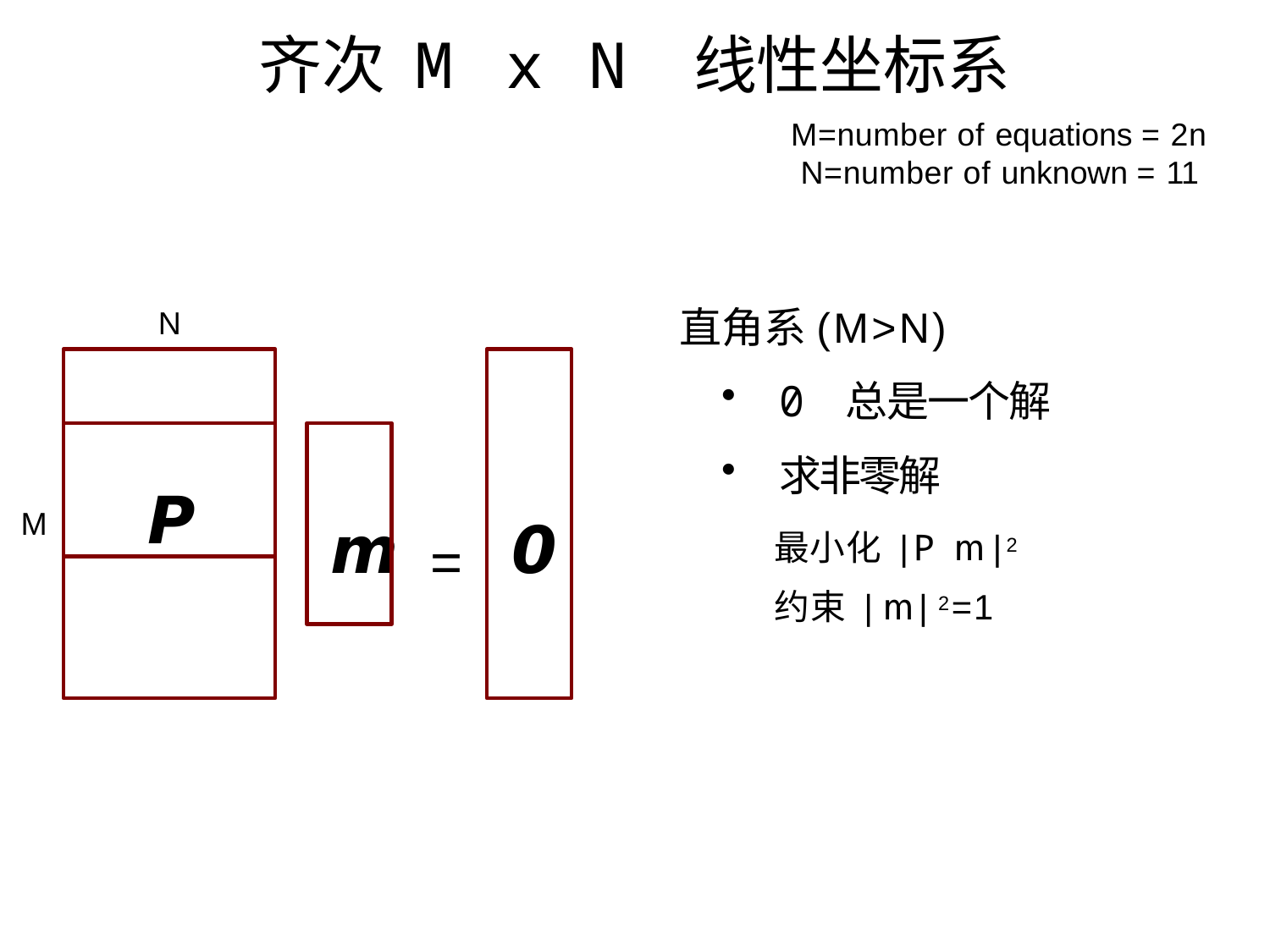

# 齐次 M x N 线性坐标系
M=number of equations = 2n  N=number of unknown = 11
直角系(M>N)
0 总是一个解
求非零解
最小化 |P m|2
约束 |m|2=1
N

P

m =	0
M